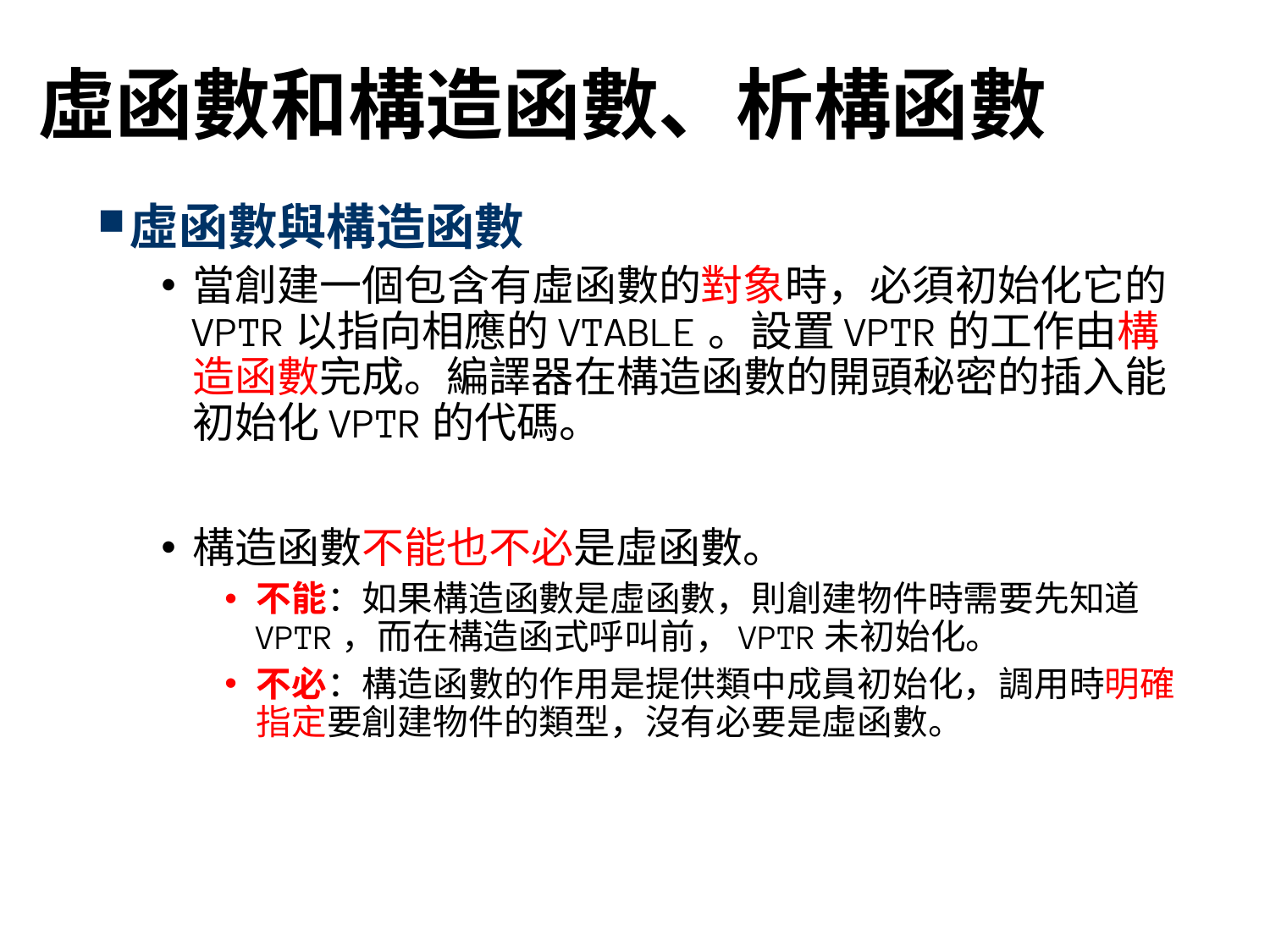

# 虛函數和構造函數、析構函數
虛函數與構造函數
當創建一個包含有虛函數的對象時，必須初始化它的VPTR以指向相應的VTABLE。設置VPTR的工作由構造函數完成。編譯器在構造函數的開頭秘密的插入能初始化VPTR的代碼。

構造函數不能也不必是虛函數。
不能：如果構造函數是虛函數，則創建物件時需要先知道VPTR，而在構造函式呼叫前，VPTR未初始化。
不必：構造函數的作用是提供類中成員初始化，調用時明確指定要創建物件的類型，沒有必要是虛函數。